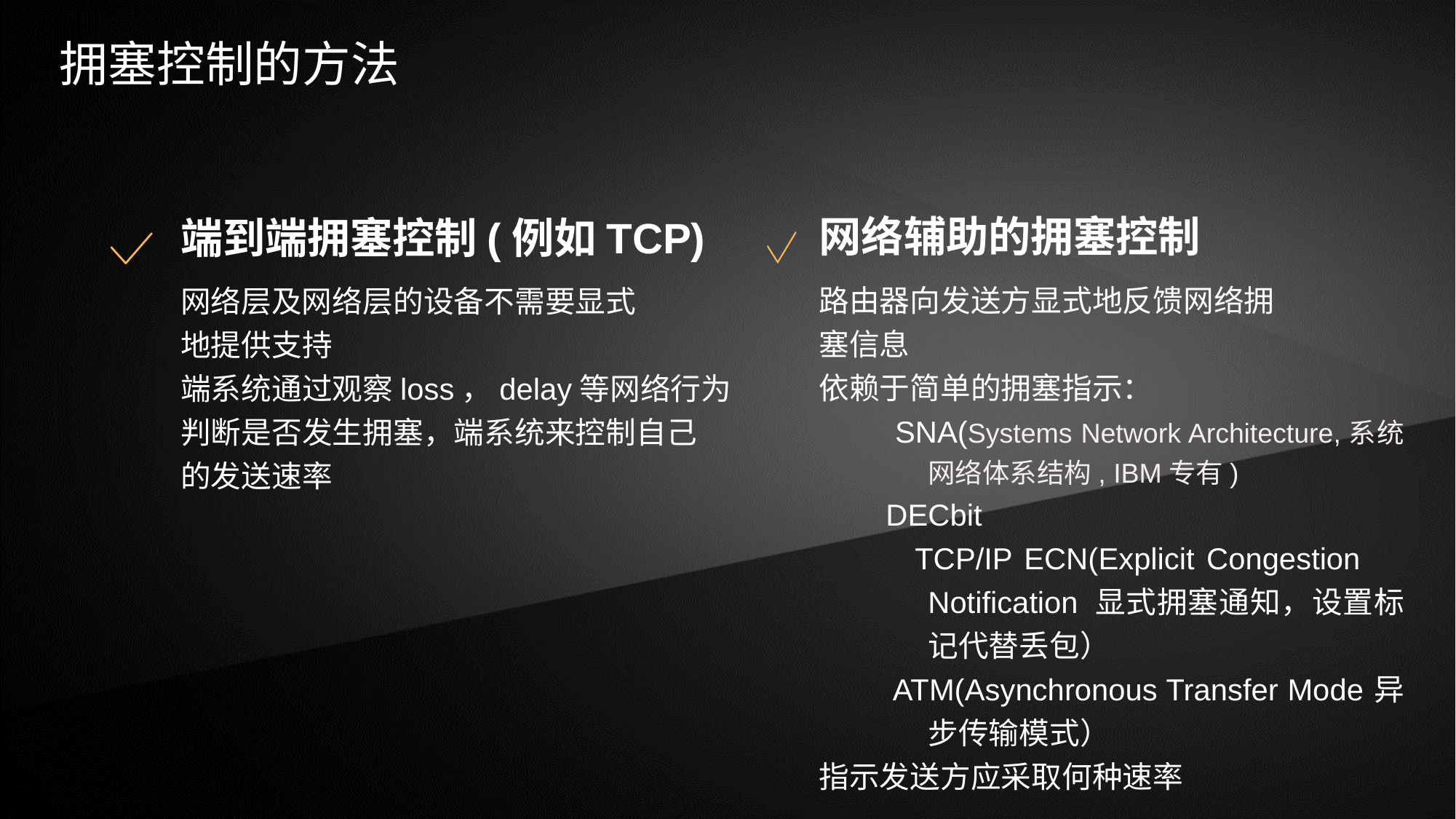

拥塞控制的方法
网络辅助的拥塞控制

路由器向发送方显式地反馈网络拥
塞信息
依赖于简单的拥塞指示：
        SNA(Systems Network Architecture,系统	网络体系结构, IBM专有)
        DECbit
        TCP/IP ECN(Explicit Congestion 		Notification 显式拥塞通知，设置标	记代替丢包）
        ATM(Asynchronous Transfer Mode	异	步传输模式）
指示发送方应采取何种速率

端到端拥塞控制(例如TCP)

网络层及网络层的设备不需要显式
地提供支持
端系统通过观察loss，delay等网络行为
判断是否发生拥塞，端系统来控制自己
的发送速率